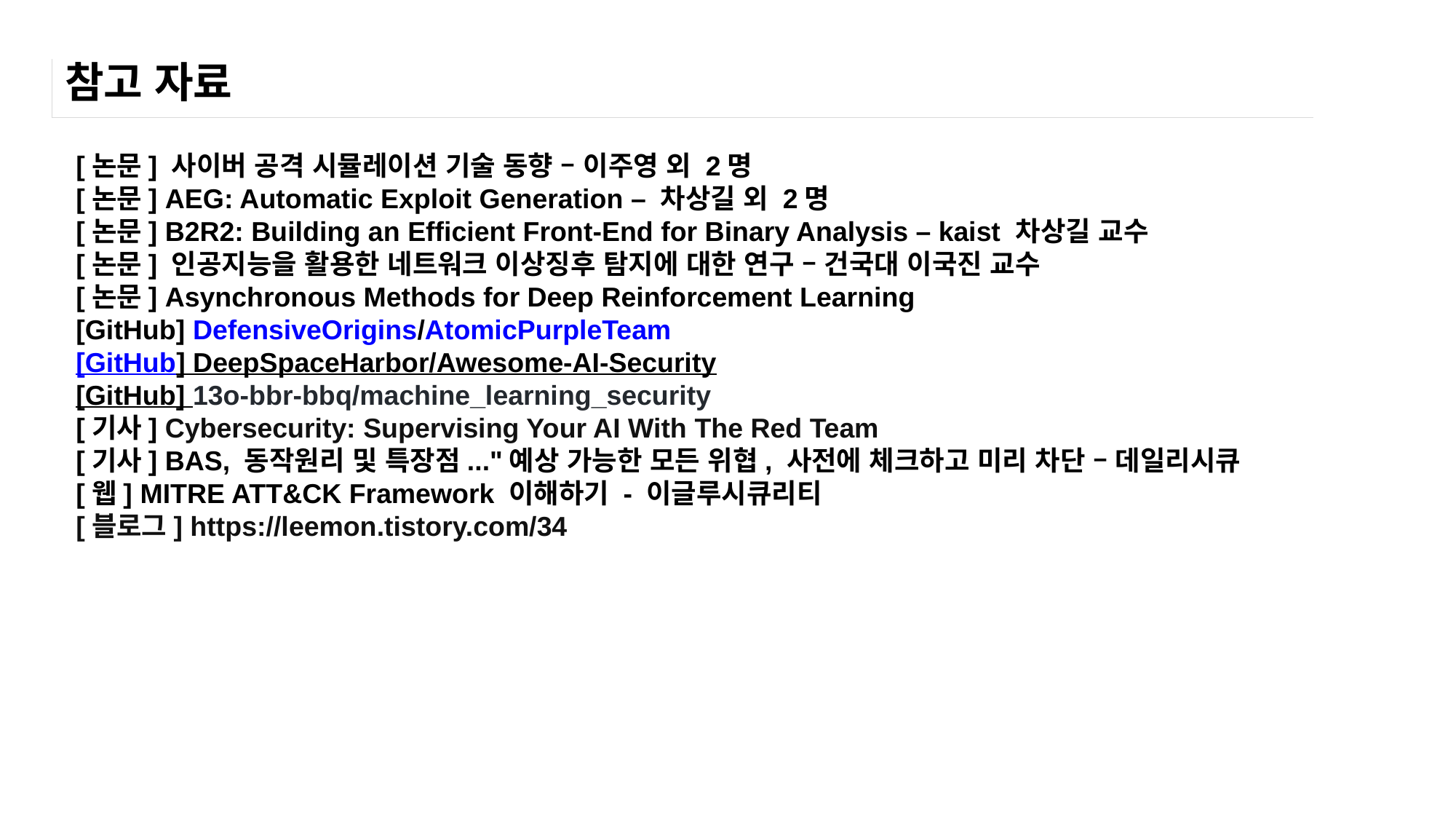

# 참고 자료
[논문] 사이버 공격 시뮬레이션 기술 동향 – 이주영 외 2명
[논문] AEG: Automatic Exploit Generation – 차상길 외 2명
[논문] B2R2: Building an Efficient Front-End for Binary Analysis – kaist 차상길 교수
[논문] 인공지능을 활용한 네트워크 이상징후 탐지에 대한 연구 – 건국대 이국진 교수
[논문] Asynchronous Methods for Deep Reinforcement Learning
[GitHub] DefensiveOrigins/AtomicPurpleTeam
[GitHub] DeepSpaceHarbor/Awesome-AI-Security
[GitHub] 13o-bbr-bbq/machine_learning_security
[기사] Cybersecurity: Supervising Your AI With The Red Team
[기사] BAS, 동작원리 및 특장점..."예상 가능한 모든 위협, 사전에 체크하고 미리 차단 – 데일리시큐
[웹] MITRE ATT&CK Framework 이해하기 - 이글루시큐리티
[블로그] https://leemon.tistory.com/34